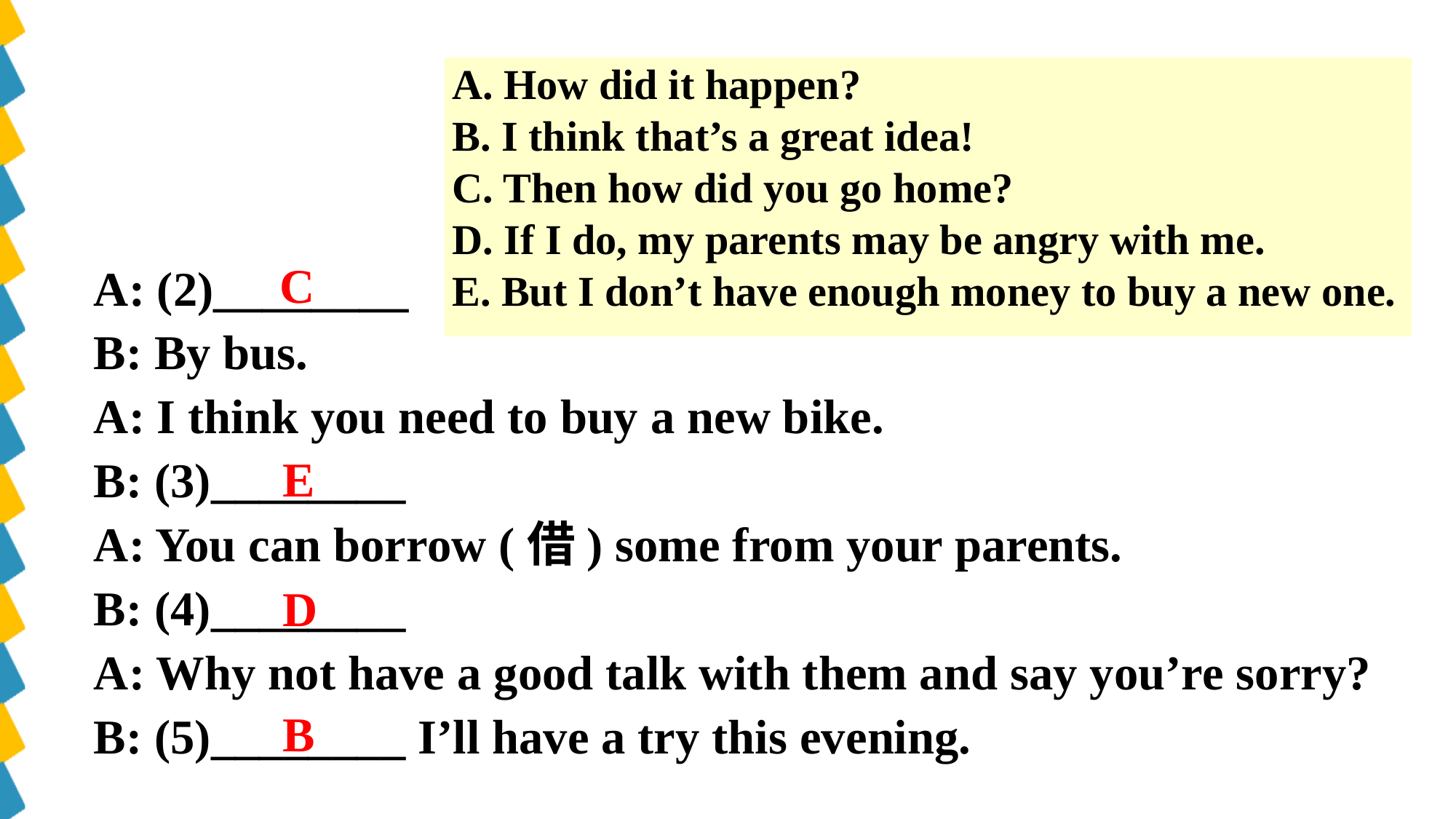

| A. How did it happen? B. I think that’s a great idea! C. Then how did you go home? D. If I do, my parents may be angry with me. E. But I don’t have enough money to buy a new one. |
| --- |
A: (2)________
B: By bus.
A: I think you need to buy a new bike.
B: (3)________
A: You can borrow (借) some from your parents.
B: (4)________
A: Why not have a good talk with them and say you’re sorry?
B: (5)________ I’ll have a try this evening.
C
E
D
B